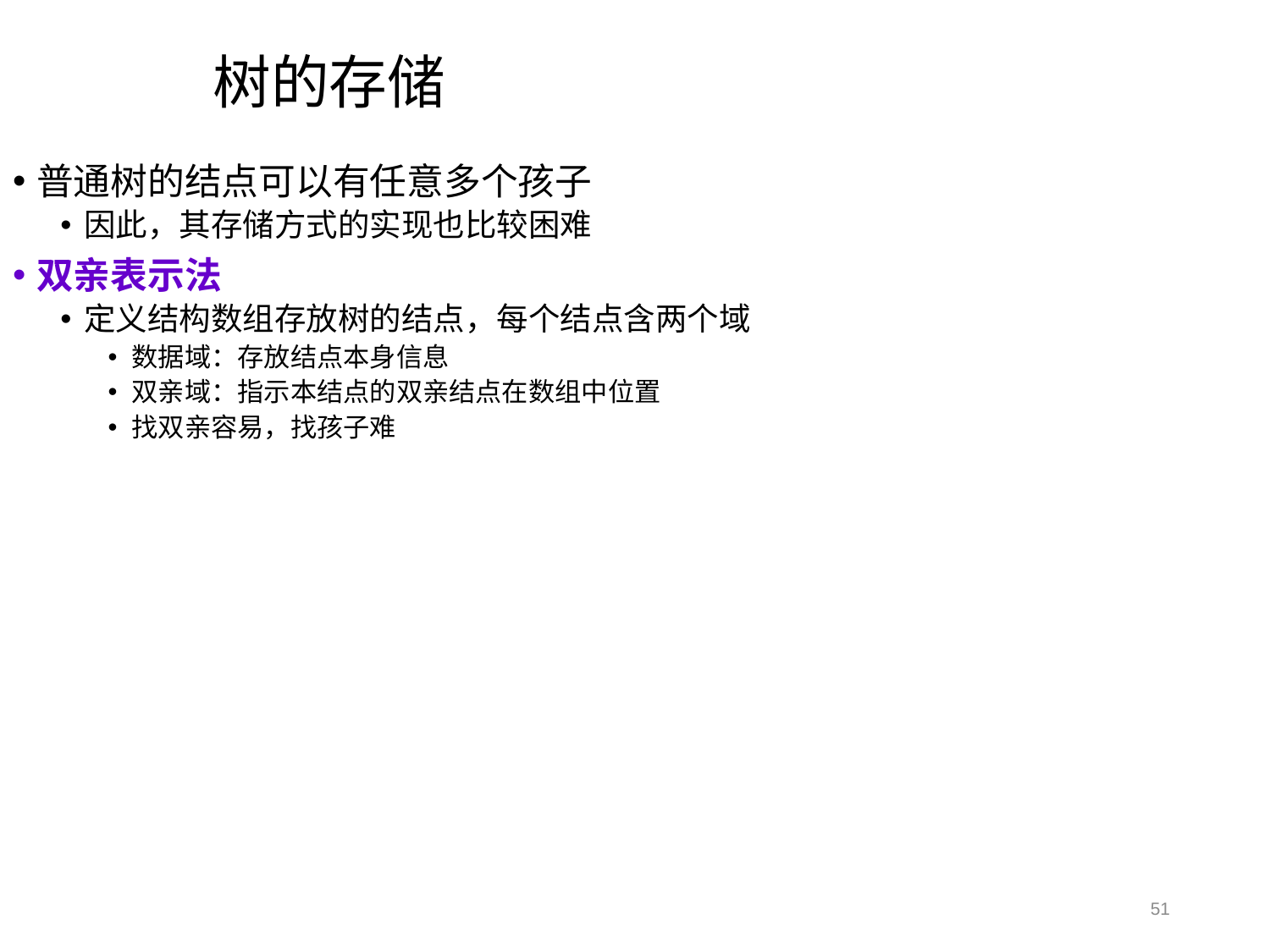

树的存储
普通树的结点可以有任意多个孩子
因此，其存储方式的实现也比较困难
双亲表示法
定义结构数组存放树的结点，每个结点含两个域
数据域：存放结点本身信息
双亲域：指示本结点的双亲结点在数组中位置
找双亲容易，找孩子难

51